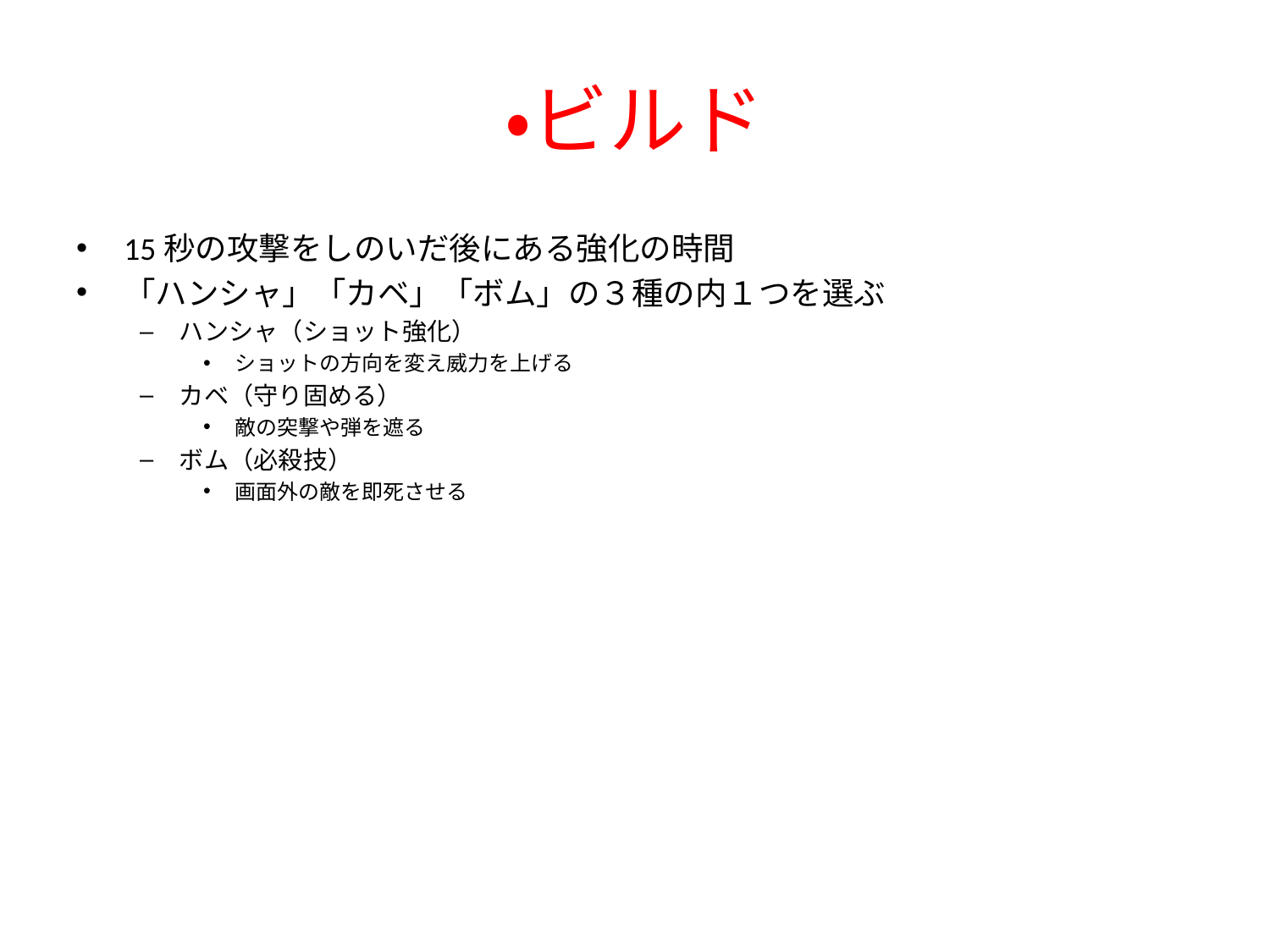

# ・ビルド
15秒の攻撃をしのいだ後にある強化の時間
「ハンシャ」「カベ」「ボム」の３種の内１つを選ぶ
ハンシャ（ショット強化）
ショットの方向を変え威力を上げる
カベ（守り固める）
敵の突撃や弾を遮る
ボム（必殺技）
画面外の敵を即死させる